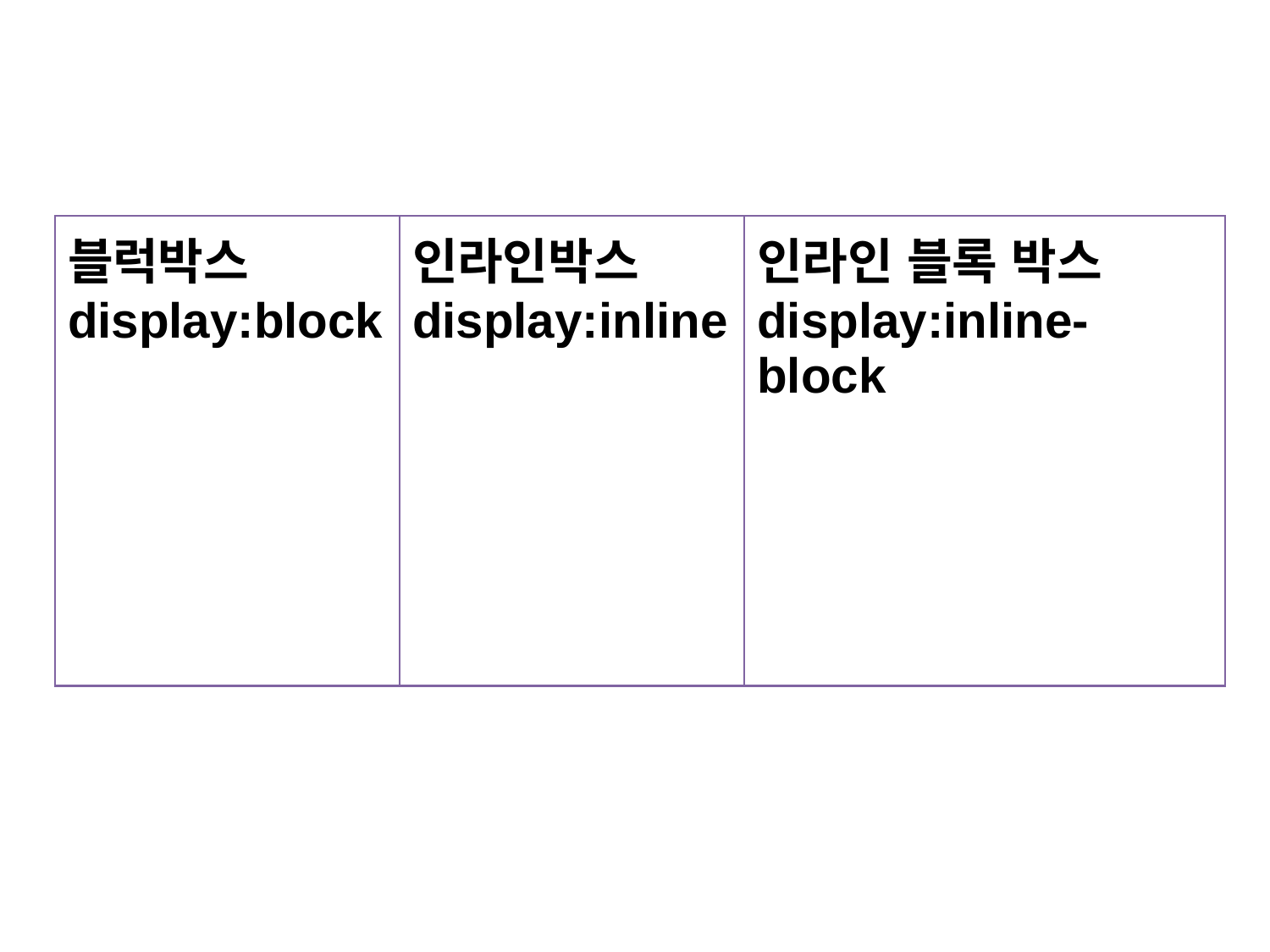

| 블럭박스 display:block | 인라인박스 display:inline | 인라인 블록 박스 display:inline-block |
| --- | --- | --- |